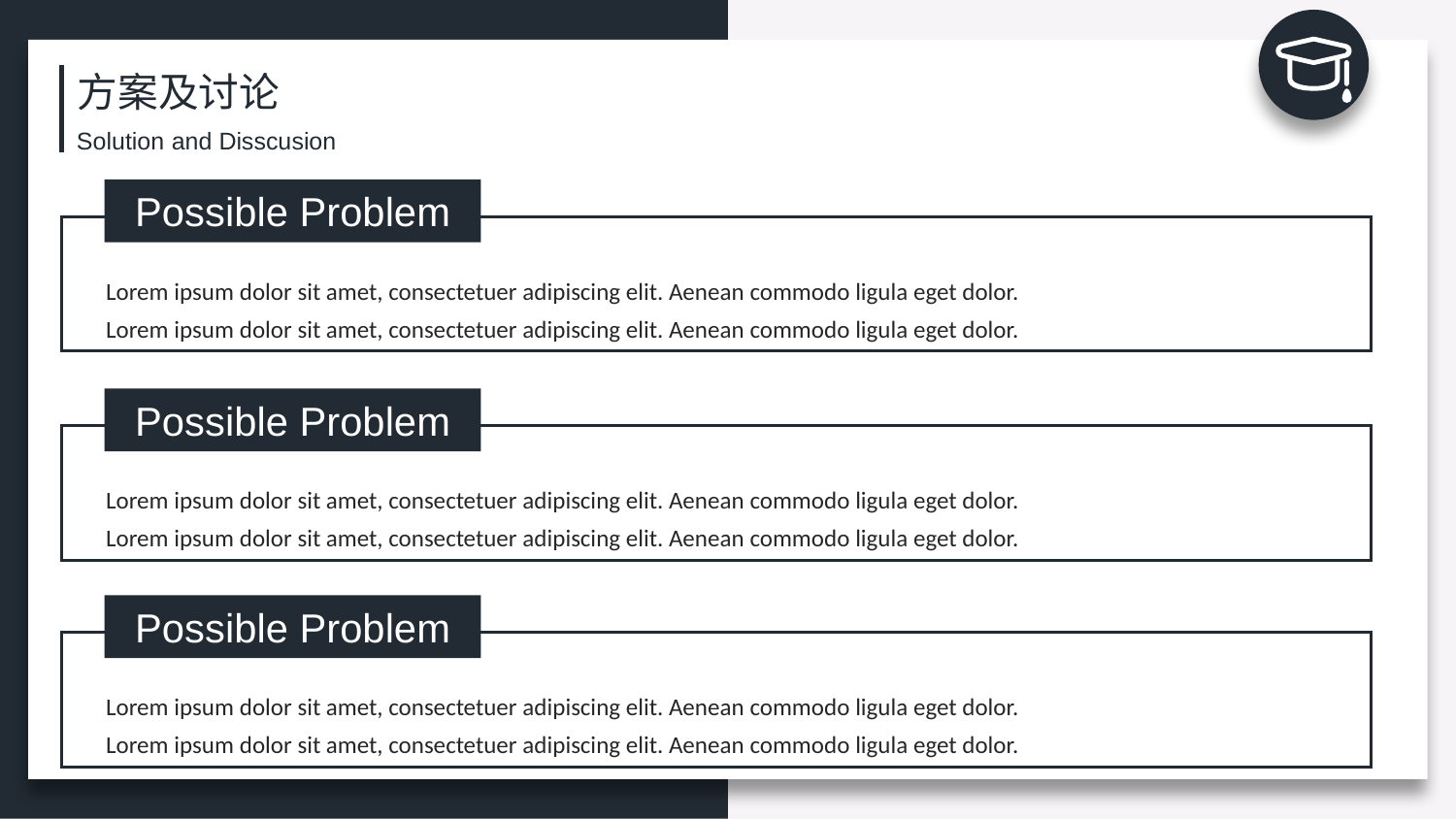

方案及讨论
Solution and Disscusion
Possible Problem

Lorem ipsum dolor sit amet, consectetuer adipiscing elit. Aenean commodo ligula eget dolor. Lorem ipsum dolor sit amet, consectetuer adipiscing elit. Aenean commodo ligula eget dolor.
Possible Problem

Lorem ipsum dolor sit amet, consectetuer adipiscing elit. Aenean commodo ligula eget dolor. Lorem ipsum dolor sit amet, consectetuer adipiscing elit. Aenean commodo ligula eget dolor.
Possible Problem

Lorem ipsum dolor sit amet, consectetuer adipiscing elit. Aenean commodo ligula eget dolor. Lorem ipsum dolor sit amet, consectetuer adipiscing elit. Aenean commodo ligula eget dolor.